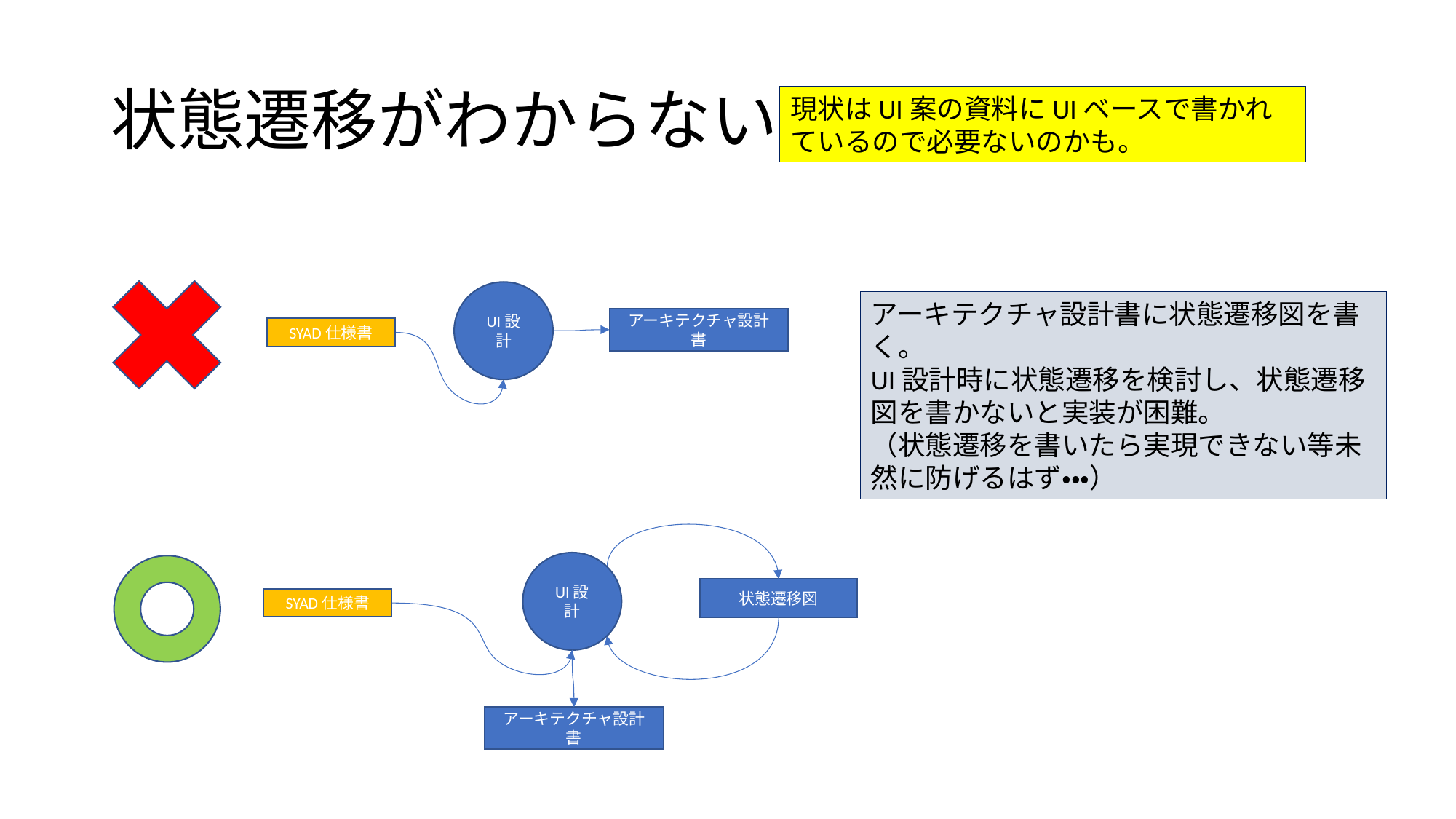

# 状態遷移がわからない
現状はUI案の資料にUIベースで書かれているので必要ないのかも。

UI設計
アーキテクチャ設計書に状態遷移図を書く。
UI設計時に状態遷移を検討し、状態遷移図を書かないと実装が困難。
（状態遷移を書いたら実現できない等未然に防げるはず・・・）
アーキテクチャ設計書
SYAD仕様書
UI設計

状態遷移図
SYAD仕様書
アーキテクチャ設計書